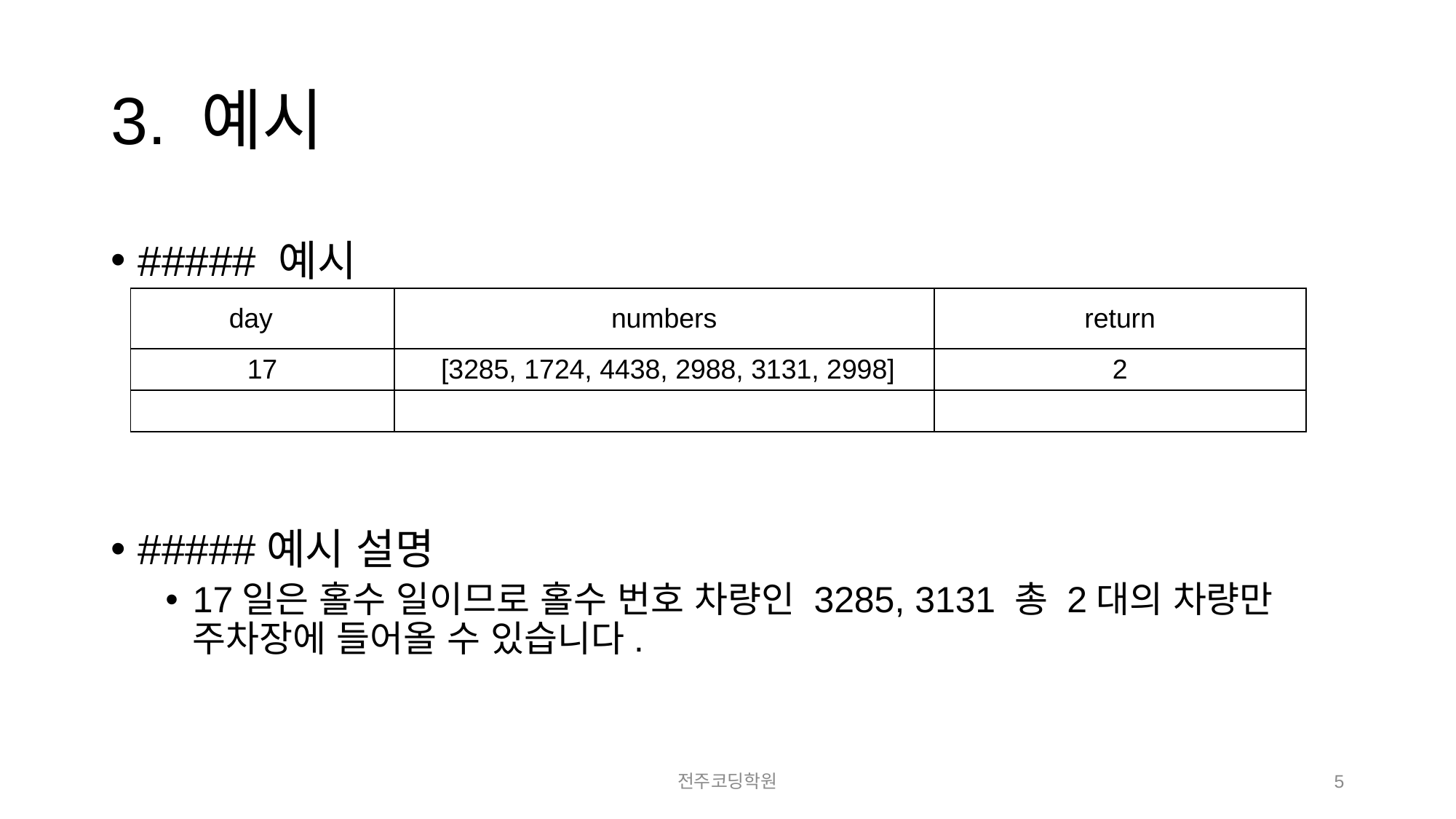

# 3. 예시
##### 예시

#####예시 설명
17일은 홀수 일이므로 홀수 번호 차량인 3285, 3131 총 2대의 차량만 주차장에 들어올 수 있습니다.

| day | numbers | return |
| --- | --- | --- |
| 17 | [3285, 1724, 4438, 2988, 3131, 2998] | 2 |
|  |  |  |
전주코딩학원
5